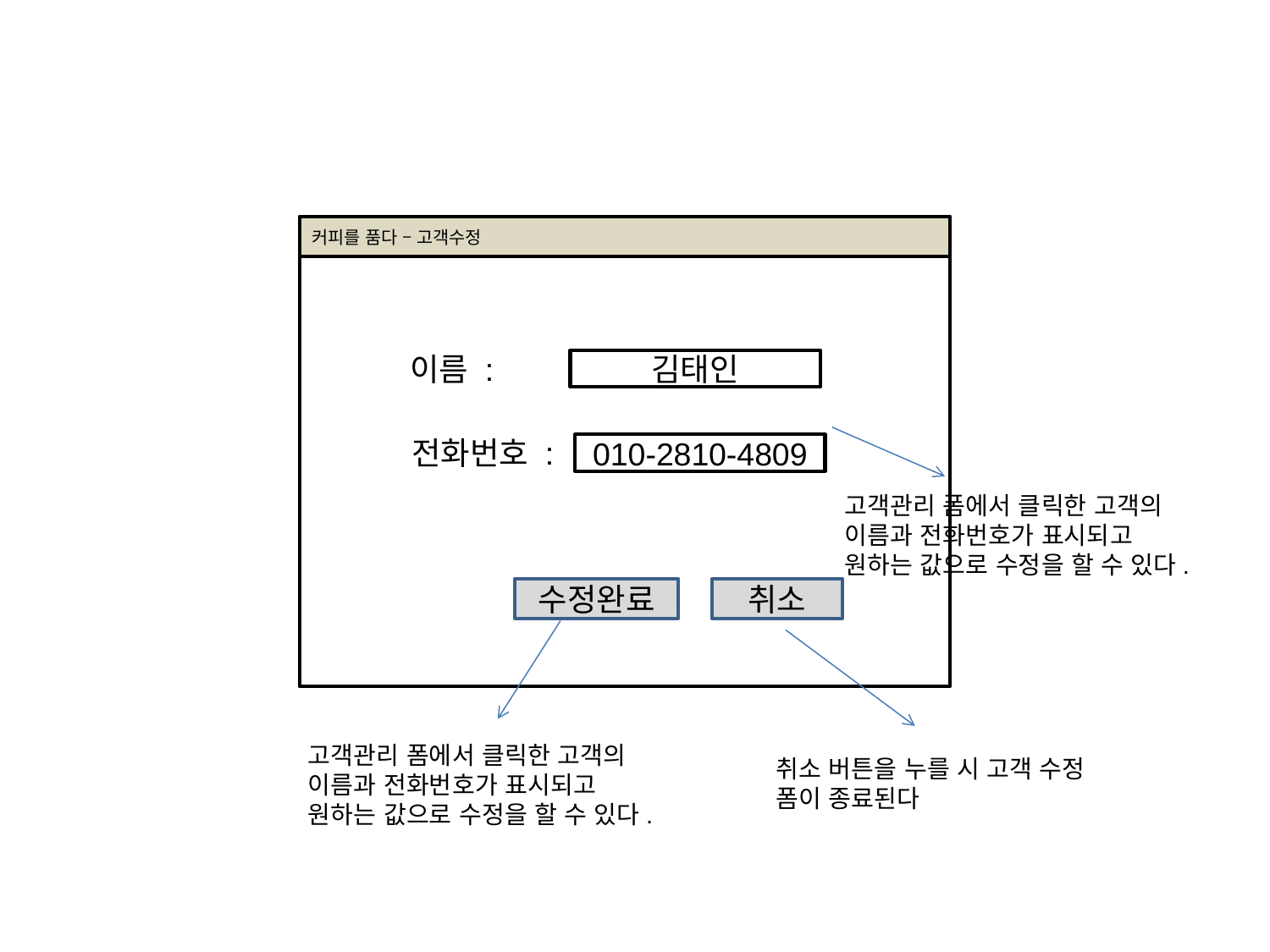

커피를 품다 – 고객수정
이름 :
김태인
전화번호 :
010-2810-4809
고객관리 폼에서 클릭한 고객의 이름과 전화번호가 표시되고 원하는 값으로 수정을 할 수 있다.
수정완료
취소
고객관리 폼에서 클릭한 고객의 이름과 전화번호가 표시되고 원하는 값으로 수정을 할 수 있다.
취소 버튼을 누를 시 고객 수정 폼이 종료된다